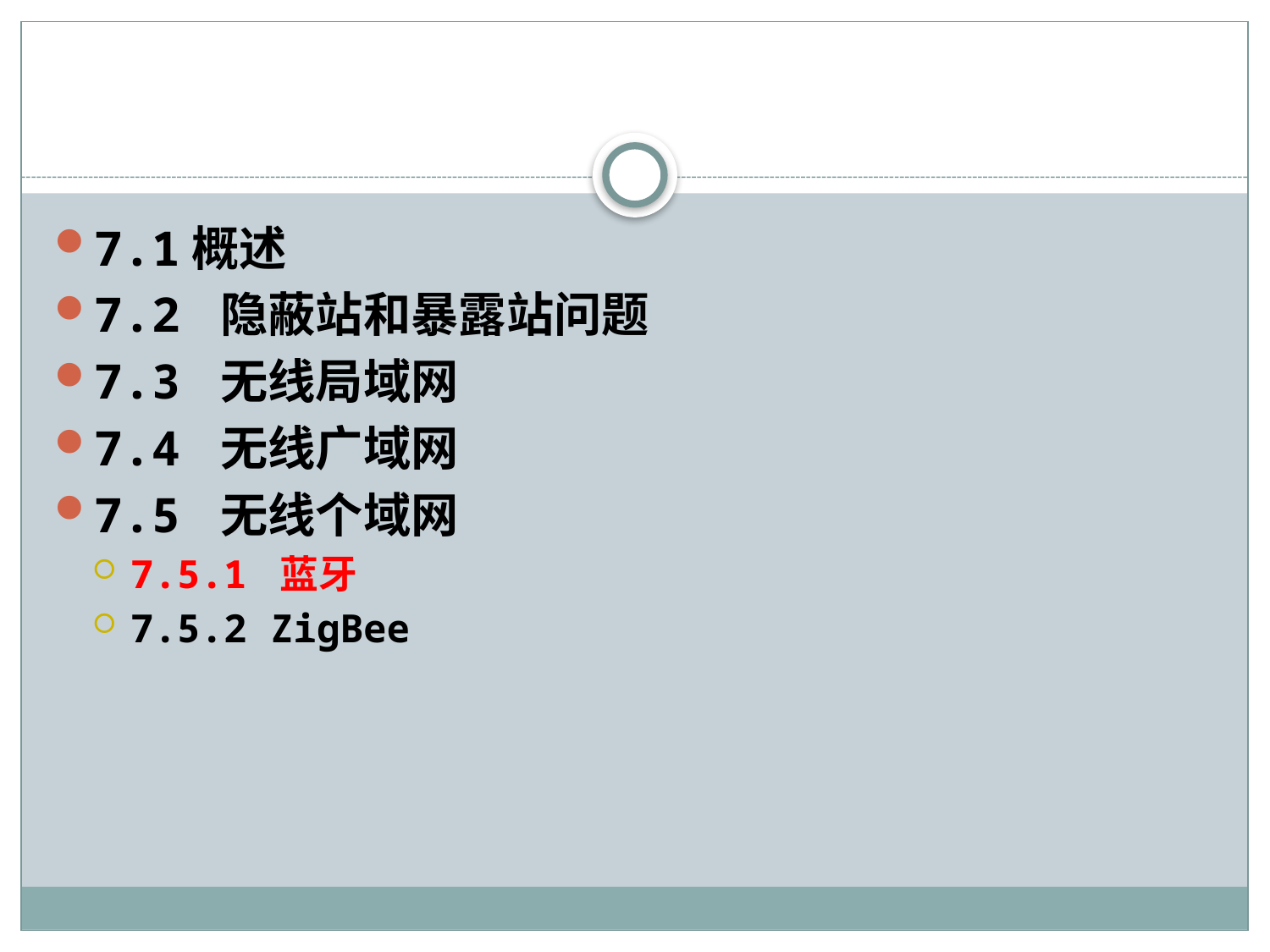

#
7.1概述
7.2 隐蔽站和暴露站问题
7.3 无线局域网
7.4 无线广域网
7.5 无线个域网
7.5.1 蓝牙
7.5.2 ZigBee